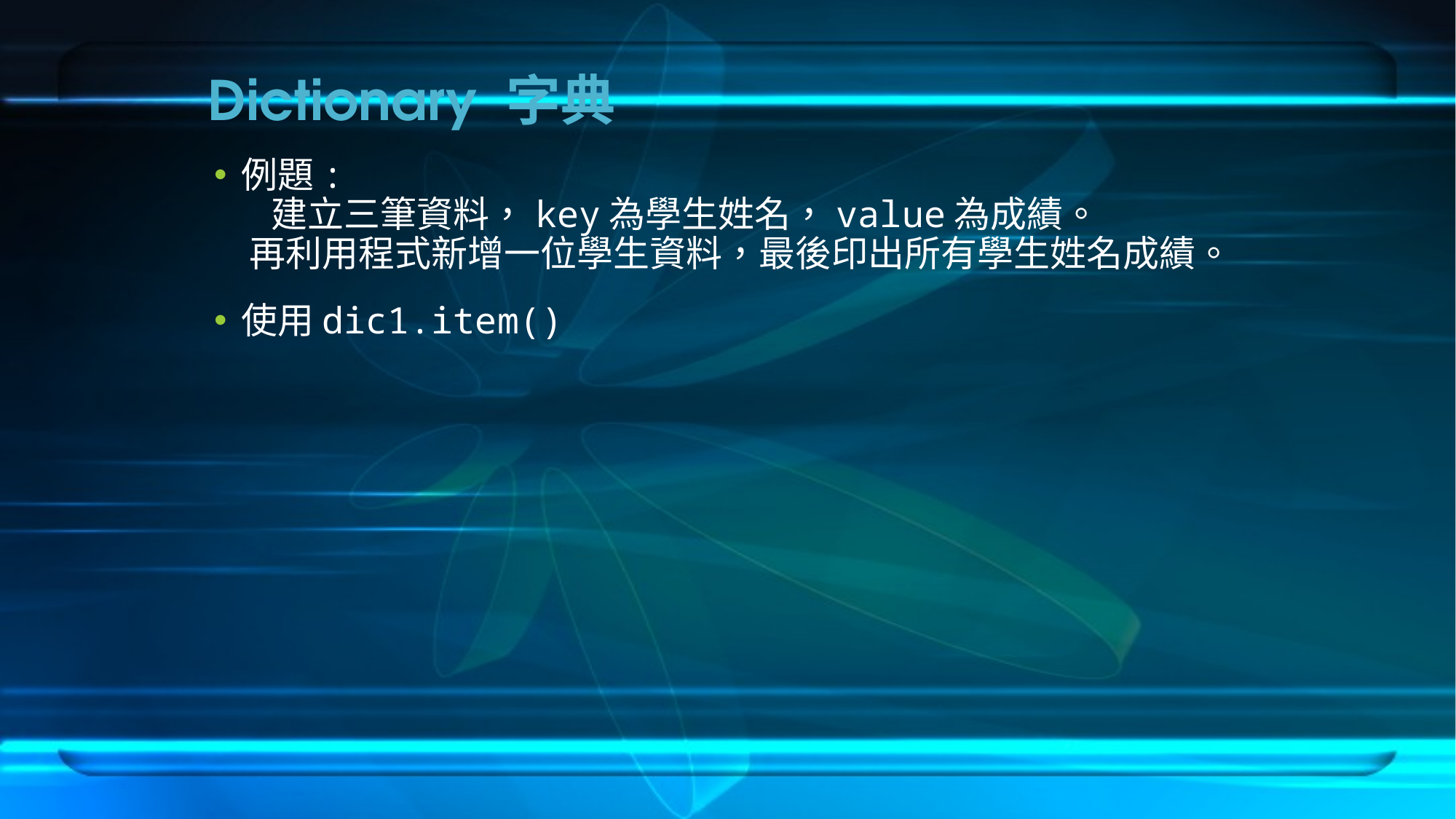

# Dictionary 字典
例題:
 建立三筆資料，key為學生姓名，value為成績。
 再利用程式新增一位學生資料，最後印出所有學生姓名成績。
使用dic1.item()